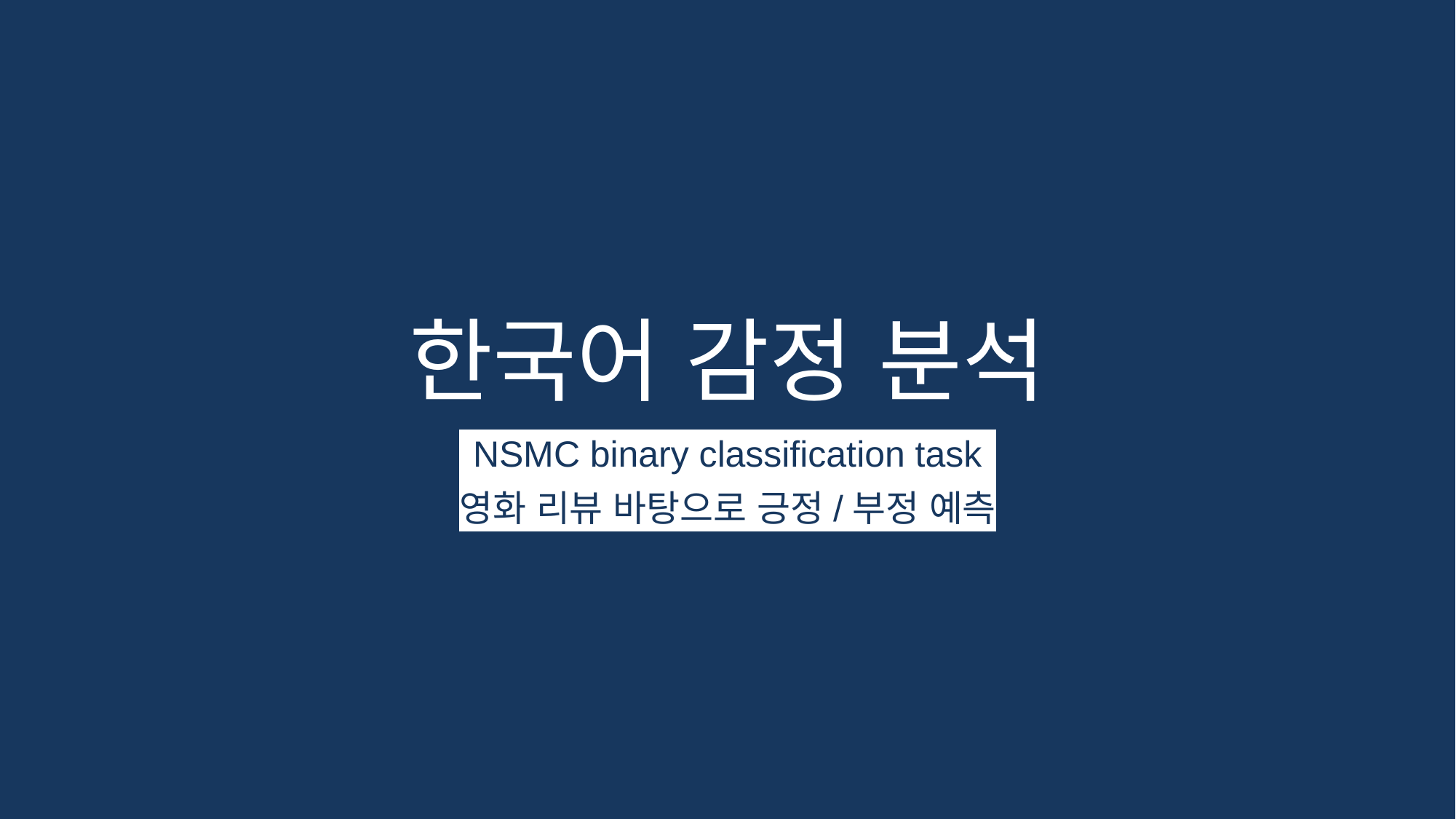

# 한국어 감정 분석
NSMC binary classification task
영화 리뷰 바탕으로 긍정/부정 예측